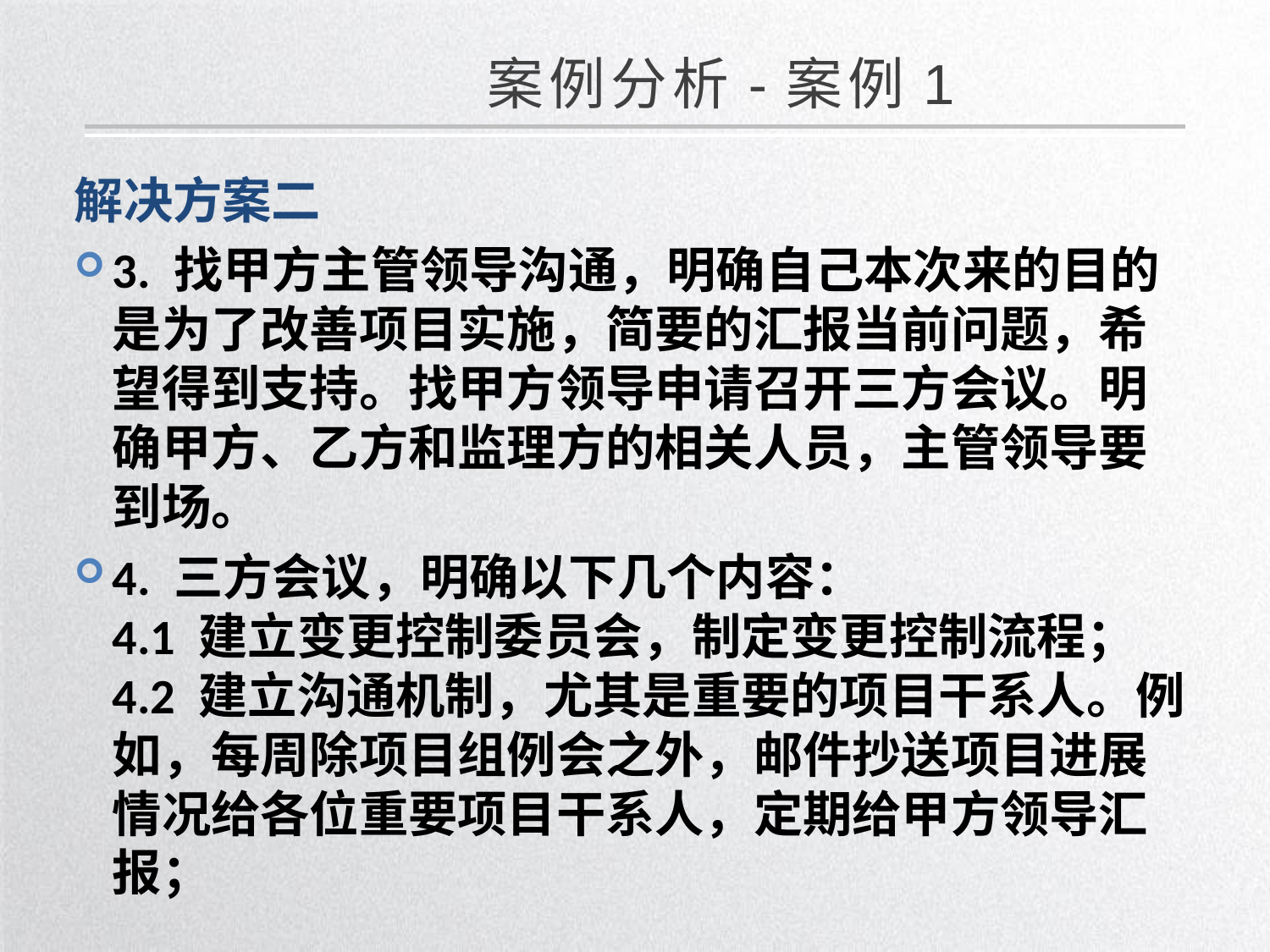

案例分析-案例1
解决方案二
3. 找甲方主管领导沟通，明确自己本次来的目的是为了改善项目实施，简要的汇报当前问题，希望得到支持。找甲方领导申请召开三方会议。明确甲方、乙方和监理方的相关人员，主管领导要到场。
4. 三方会议，明确以下几个内容：
4.1 建立变更控制委员会，制定变更控制流程；
4.2 建立沟通机制，尤其是重要的项目干系人。例如，每周除项目组例会之外，邮件抄送项目进展情况给各位重要项目干系人，定期给甲方领导汇报；